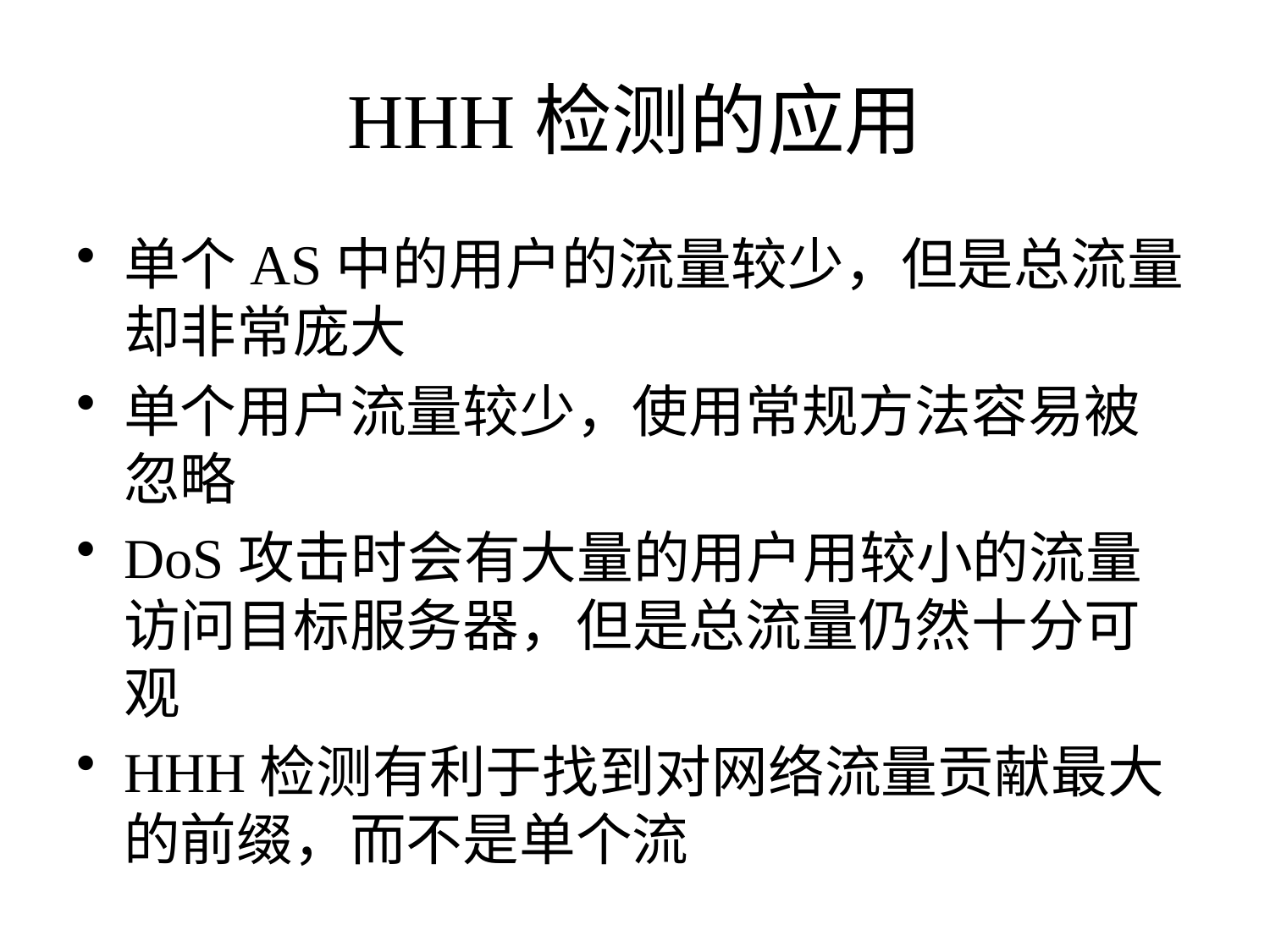

# HHH检测的应用
单个AS中的用户的流量较少，但是总流量却非常庞大
单个用户流量较少，使用常规方法容易被忽略
DoS攻击时会有大量的用户用较小的流量访问目标服务器，但是总流量仍然十分可观
HHH检测有利于找到对网络流量贡献最大的前缀，而不是单个流